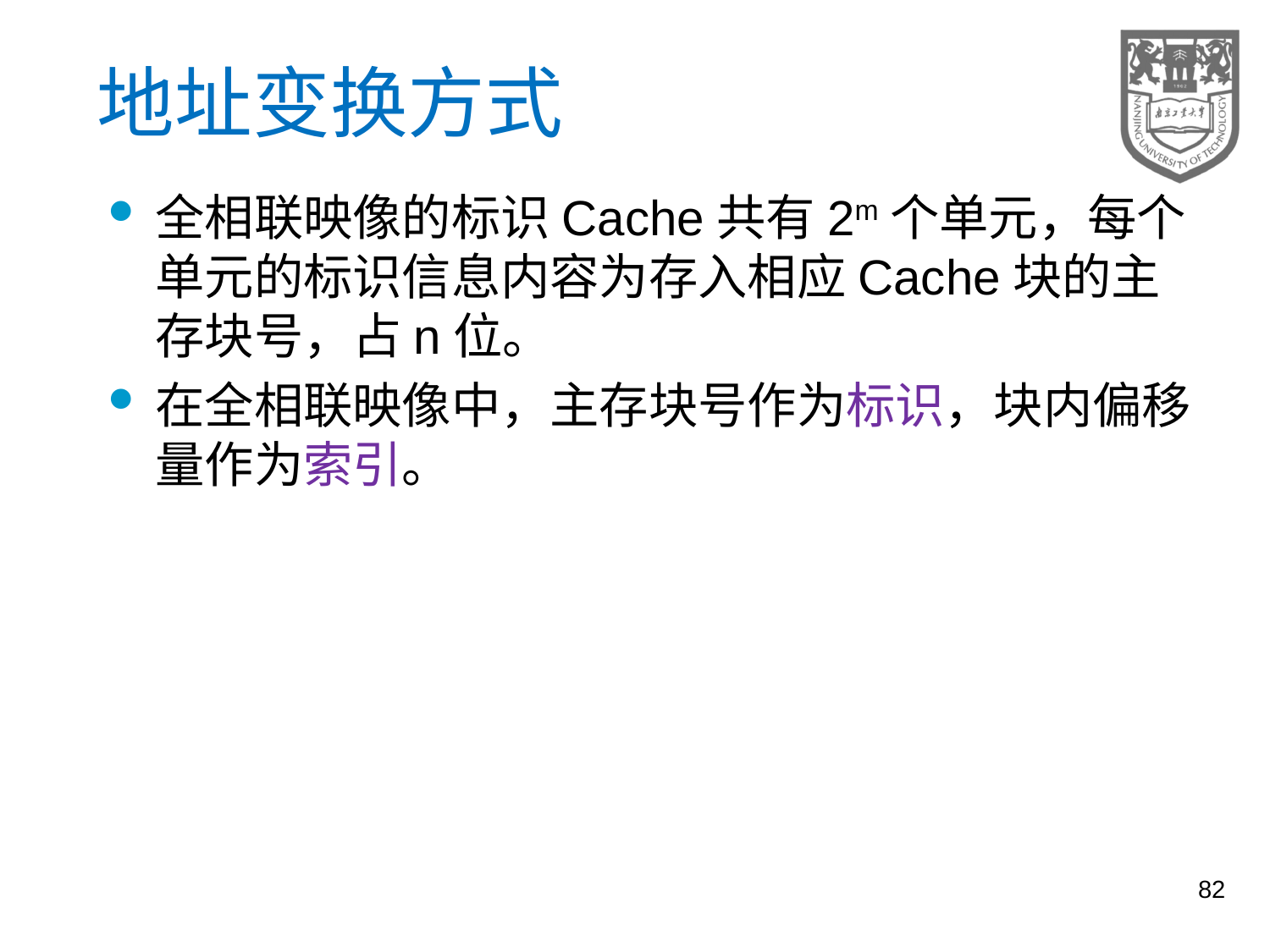

# 地址变换方式
全相联映像的标识Cache共有2m个单元，每个单元的标识信息内容为存入相应Cache块的主存块号，占n位。
在全相联映像中，主存块号作为标识，块内偏移量作为索引。
82